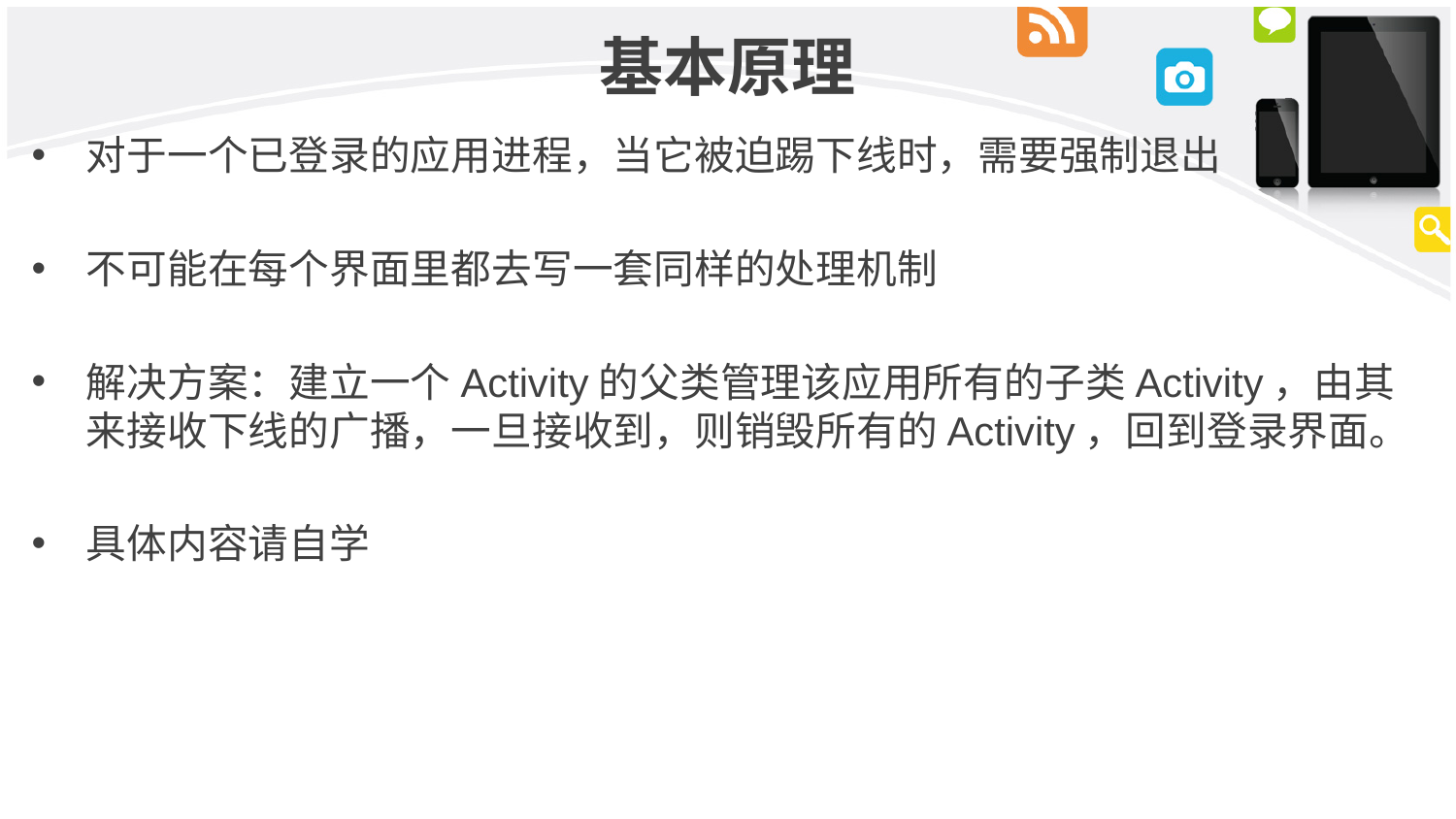

# 基本原理
对于一个已登录的应用进程，当它被迫踢下线时，需要强制退出

不可能在每个界面里都去写一套同样的处理机制

解决方案：建立一个Activity的父类管理该应用所有的子类Activity，由其来接收下线的广播，一旦接收到，则销毁所有的Activity，回到登录界面。

具体内容请自学